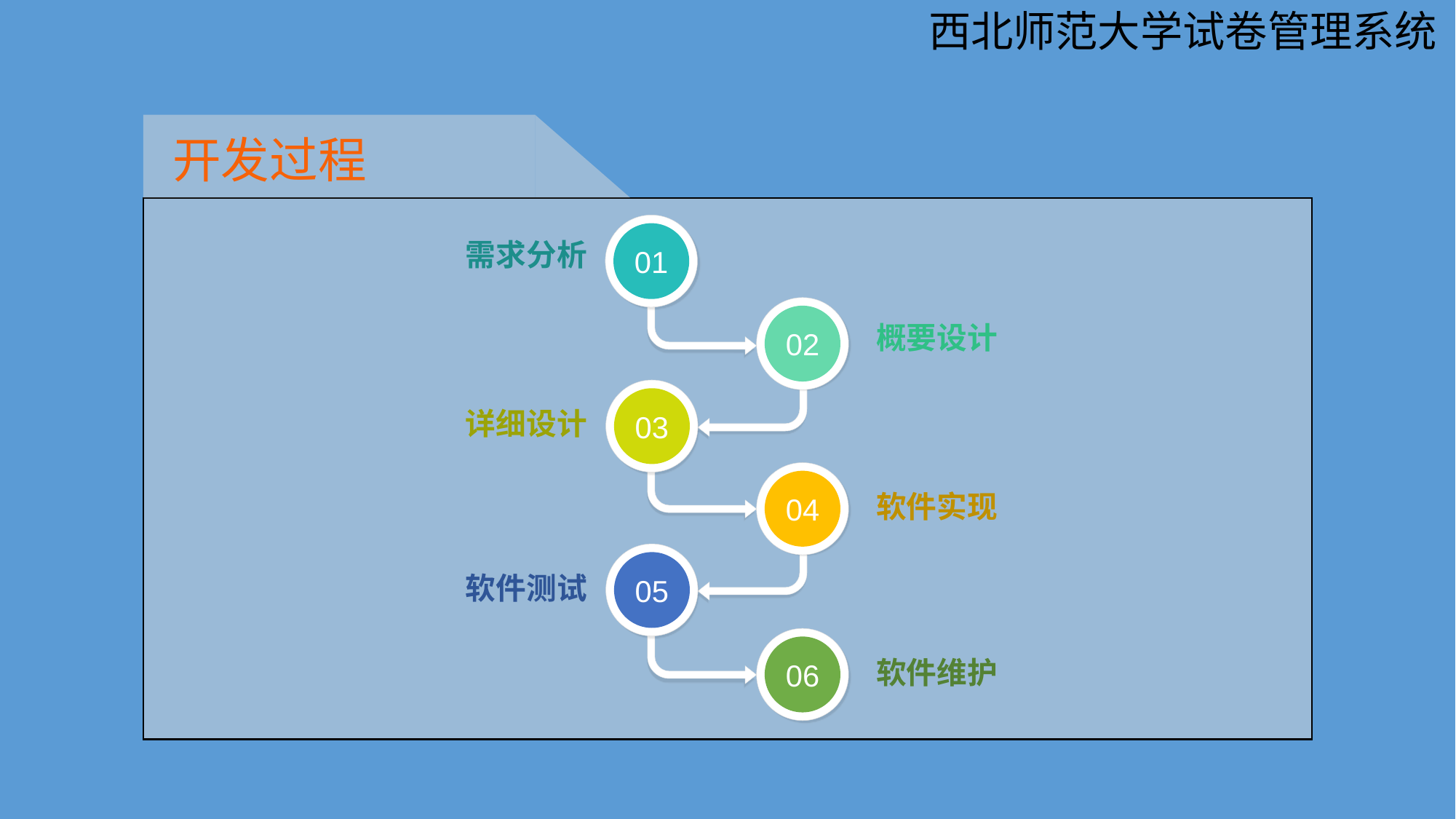

开发过程

01
需求分析

02
概要设计

03
详细设计

04
软件实现

05
软件测试

06
软件维护